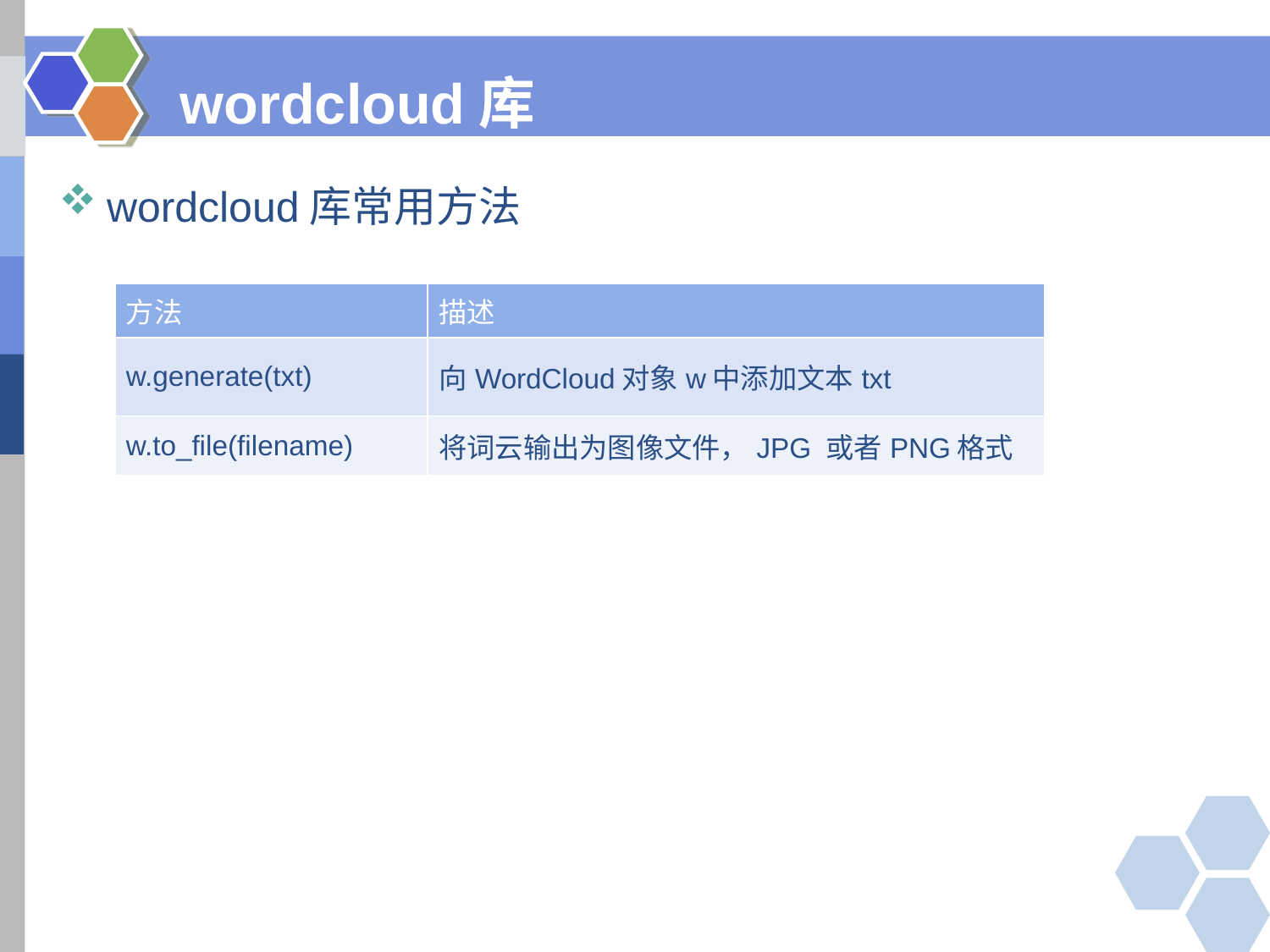

# wordcloud库
wordcloud库常用方法
| 方法 | 描述 |
| --- | --- |
| w.generate(txt) | 向WordCloud对象w中添加文本txt |
| w.to\_file(filename) | 将词云输出为图像文件，JPG 或者PNG格式 |